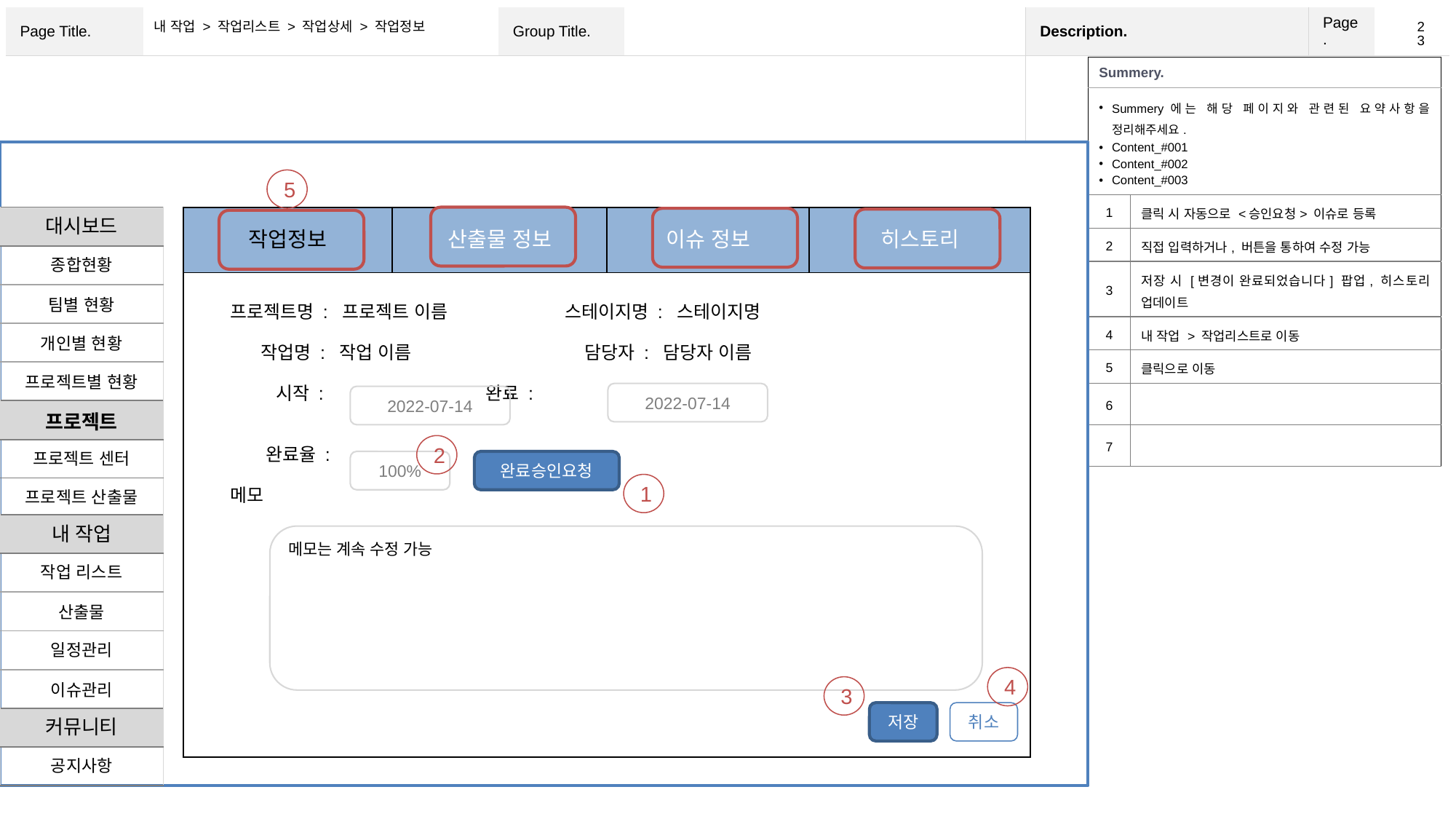

23
내 작업 > 작업리스트 > 작업상세 > 작업정보

| Summery. |  |
| --- | --- |
| Summery에는 해당 페이지와 관련된 요약사항을 정리해주세요. Content\_#001 Content\_#002 Content\_#003 |  |
| 1 | 클릭 시 자동으로 <승인요청> 이슈로 등록 |
| 2 | 직접 입력하거나, 버튼을 통하여 수정 가능 |
| 3 | 저장 시 [변경이 완료되었습니다] 팝업, 히스토리 업데이트 |
| 4 | 내 작업 > 작업리스트로 이동 |
| 5 | 클릭으로 이동 |
| 6 |  |
| 7 |  |

5
| 대시보드 |
| --- |
| 종합현황 |
| 팀별 현황 |
| 개인별 현황 |
| 프로젝트별 현황 |

| 작업정보 | 산출물 정보 | 이슈 정보 | 히스토리 |
| --- | --- | --- | --- |
| 프로젝트명 : 프로젝트 이름 스테이지명 : 스테이지명 작업명 : 작업 이름 담당자 : 담당자 이름 시작 : 완료 : 완료율 : 메모 |  |  |  |

2022-07-14
2022-07-14
| 프로젝트 |
| --- |
| 프로젝트 센터 |
| 프로젝트 산출물 |
2
완료승인요청
100%
1
| 내 작업 |
| --- |
| 작업 리스트 |
| 산출물 |
| 일정관리 |
| 이슈관리 |
메모는 계속 수정 가능
4
3
저장
취소
| 커뮤니티 |
| --- |
| 공지사항 |